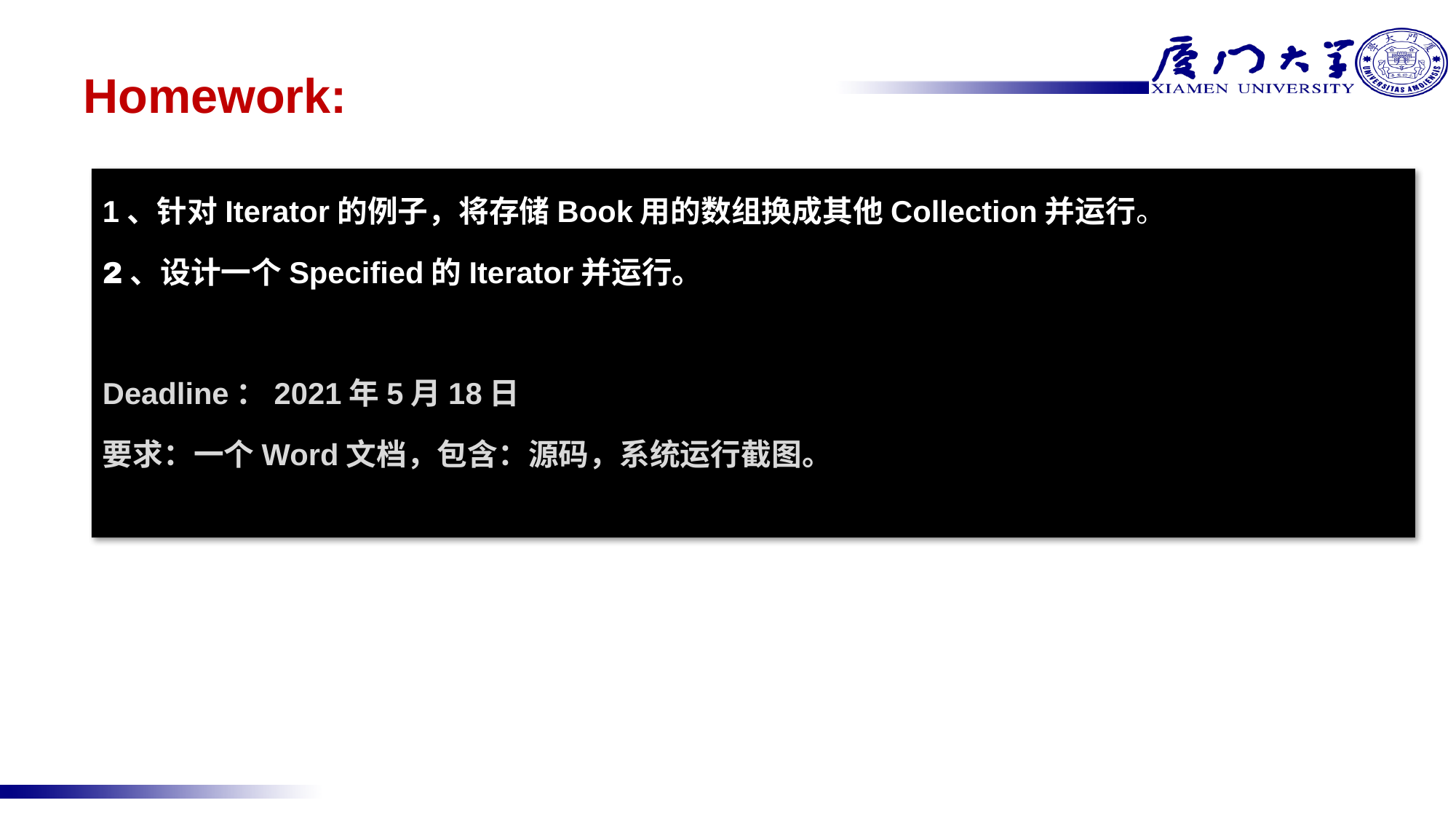

# Homework:
1、针对Iterator的例子，将存储Book用的数组换成其他Collection并运行。
2、设计一个Specified的Iterator并运行。

Deadline：2021年5月18日
要求：一个Word文档，包含：源码，系统运行截图。